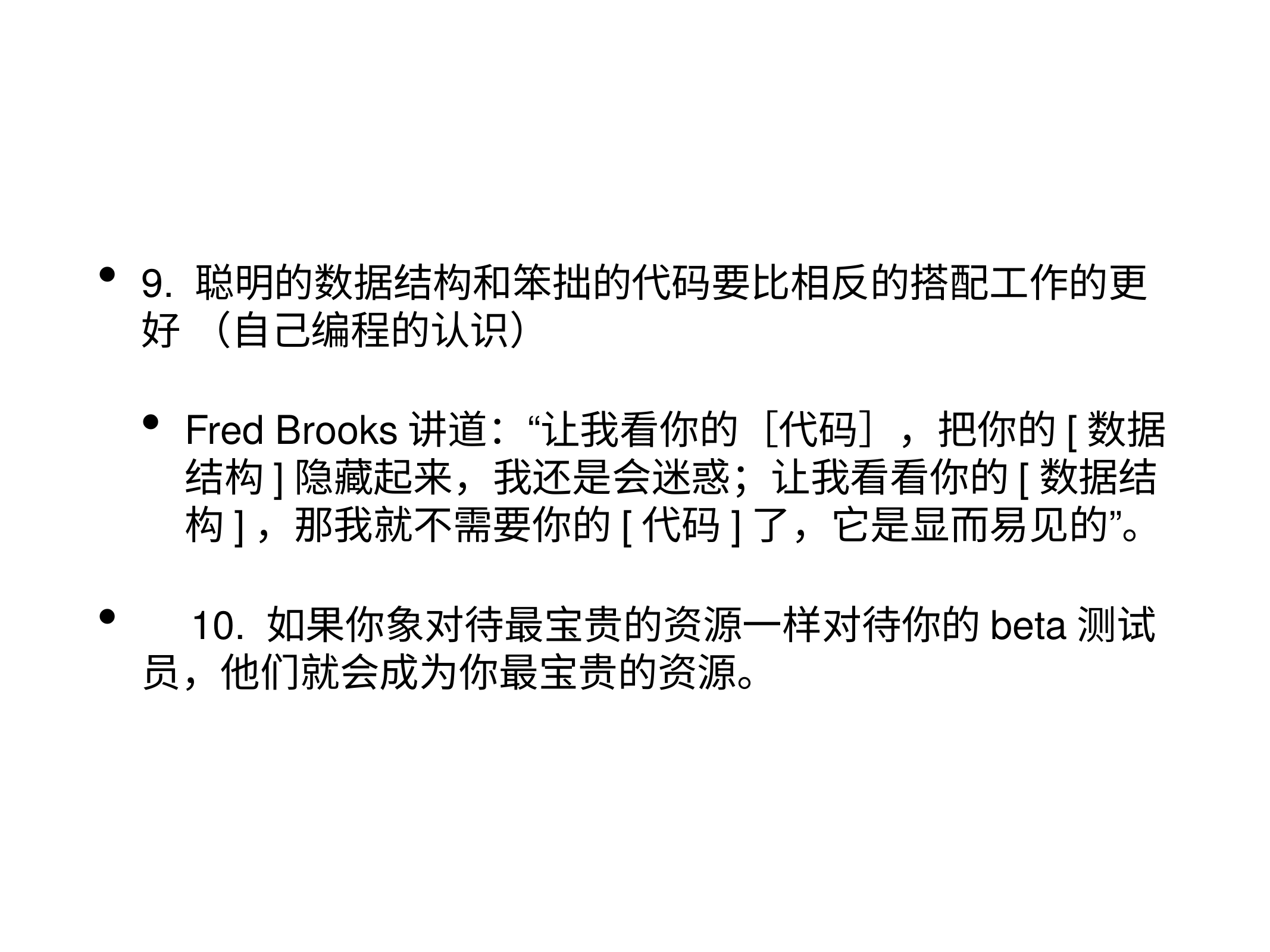

9. 聪明的数据结构和笨拙的代码要比相反的搭配工作的更好 （自己编程的认识）
Fred Brooks讲道：“让我看你的［代码］，把你的[数据结构]隐藏起来，我还是会迷惑；让我看看你的[数据结构]，那我就不需要你的[代码]了，它是显而易见的”。
　10. 如果你象对待最宝贵的资源一样对待你的beta测试员，他们就会成为你最宝贵的资源。